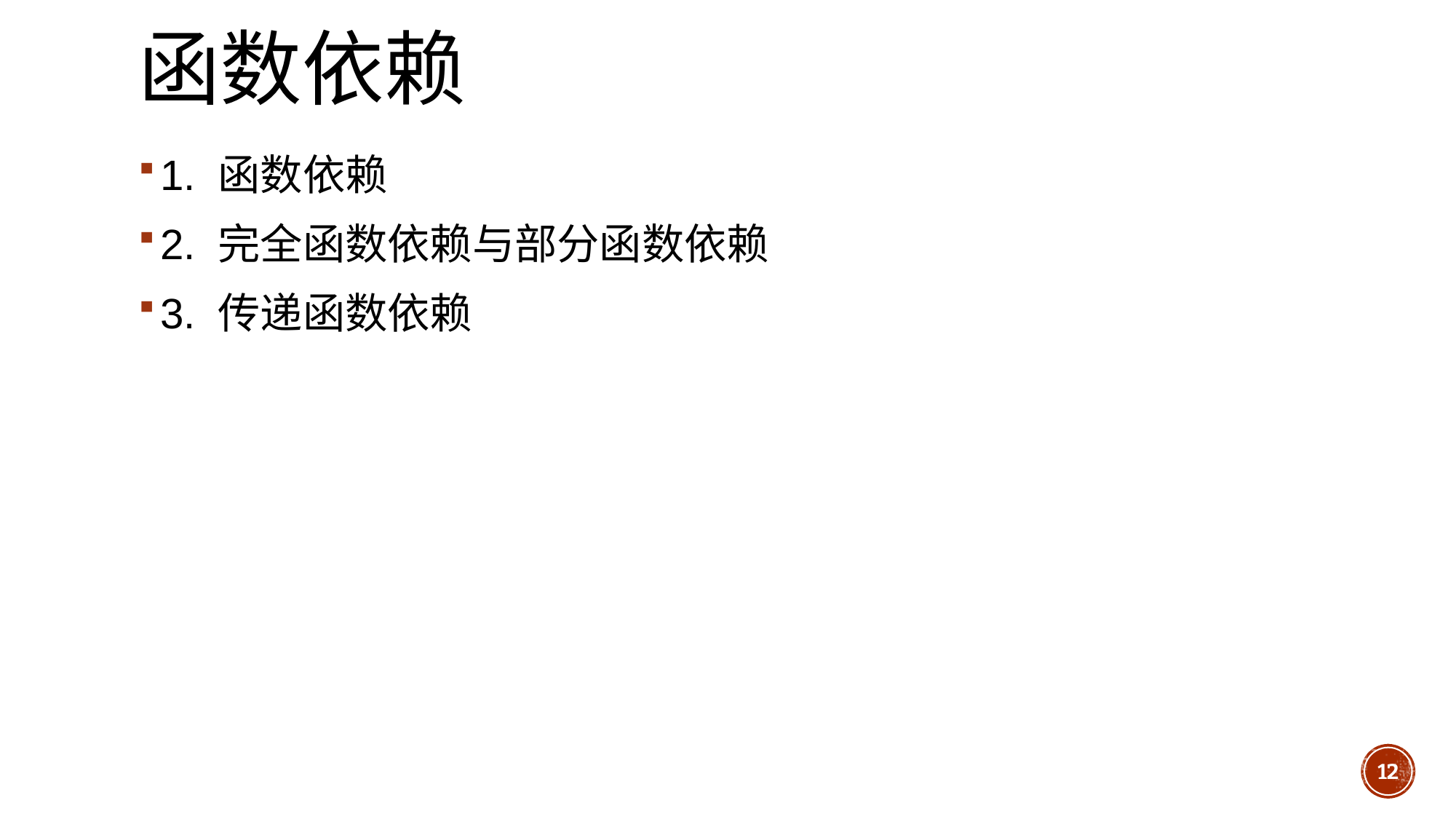

# 函数依赖
1. 函数依赖
2. 完全函数依赖与部分函数依赖
3. 传递函数依赖

12